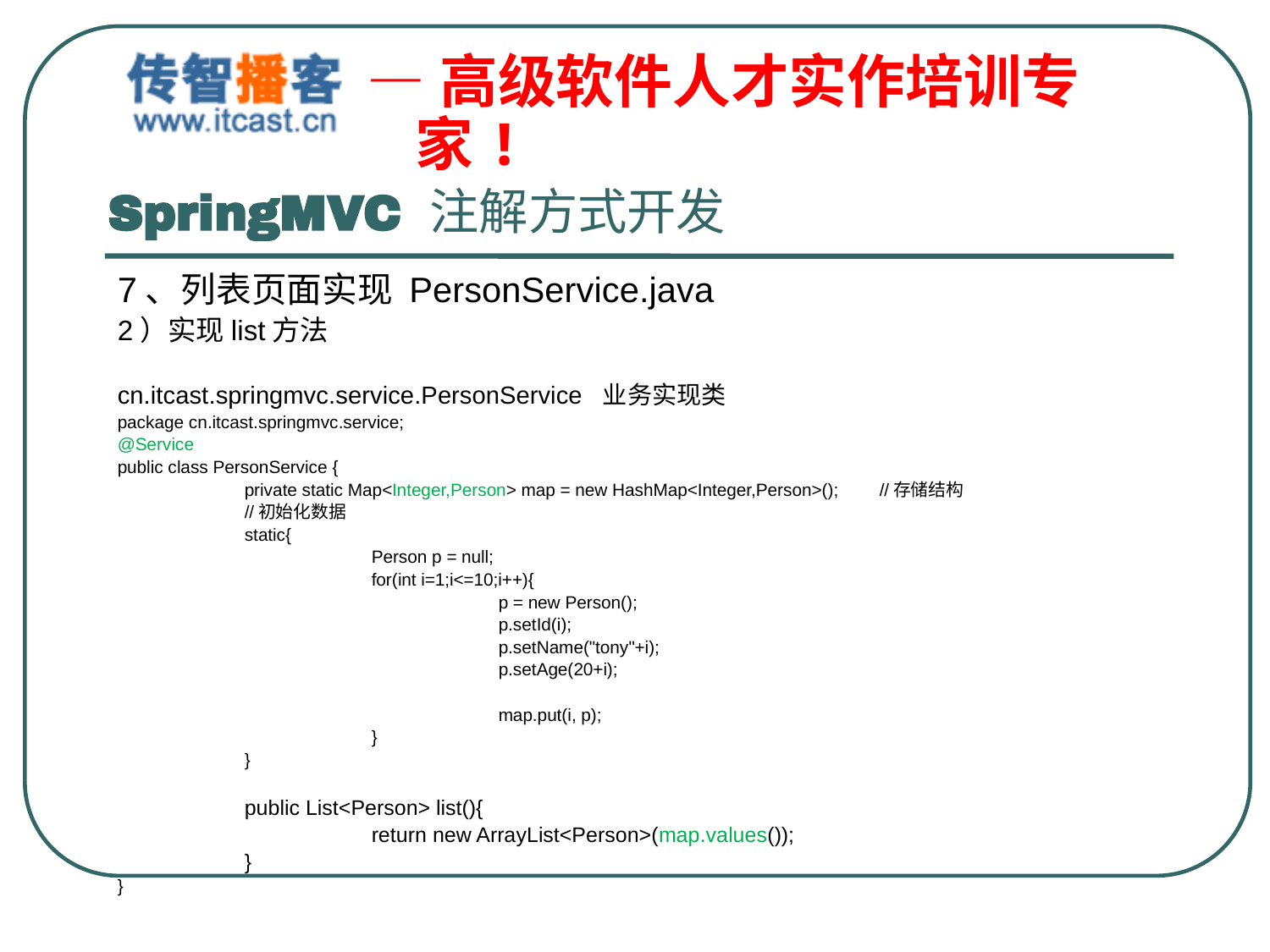

# SpringMVC 注解方式开发
7、列表页面实现 PersonService.java
2）实现list方法

cn.itcast.springmvc.service.PersonService  业务实现类
package cn.itcast.springmvc.service;
@Service
public class PersonService {
	private static Map<Integer,Person> map = new HashMap<Integer,Person>();	//存储结构
	//初始化数据
	static{
		Person p = null;
		for(int i=1;i<=10;i++){
			p = new Person();
			p.setId(i);
			p.setName("tony"+i);
			p.setAge(20+i);

			map.put(i, p);
		}
	}

	public List<Person> list(){
		return new ArrayList<Person>(map.values());
	}
}